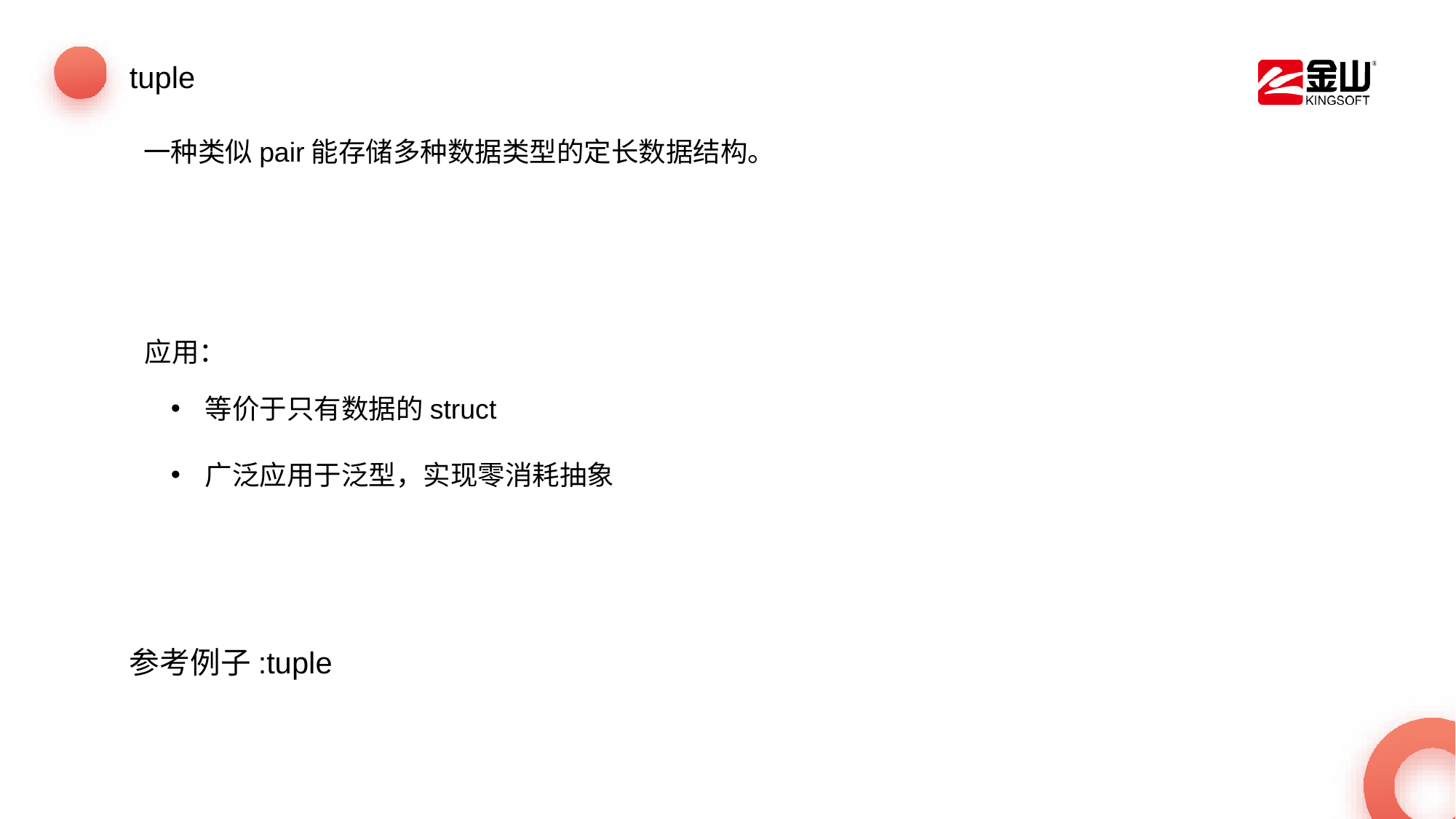

tuple
一种类似pair能存储多种数据类型的定长数据结构。
应用：
等价于只有数据的struct
广泛应用于泛型，实现零消耗抽象
参考例子:tuple